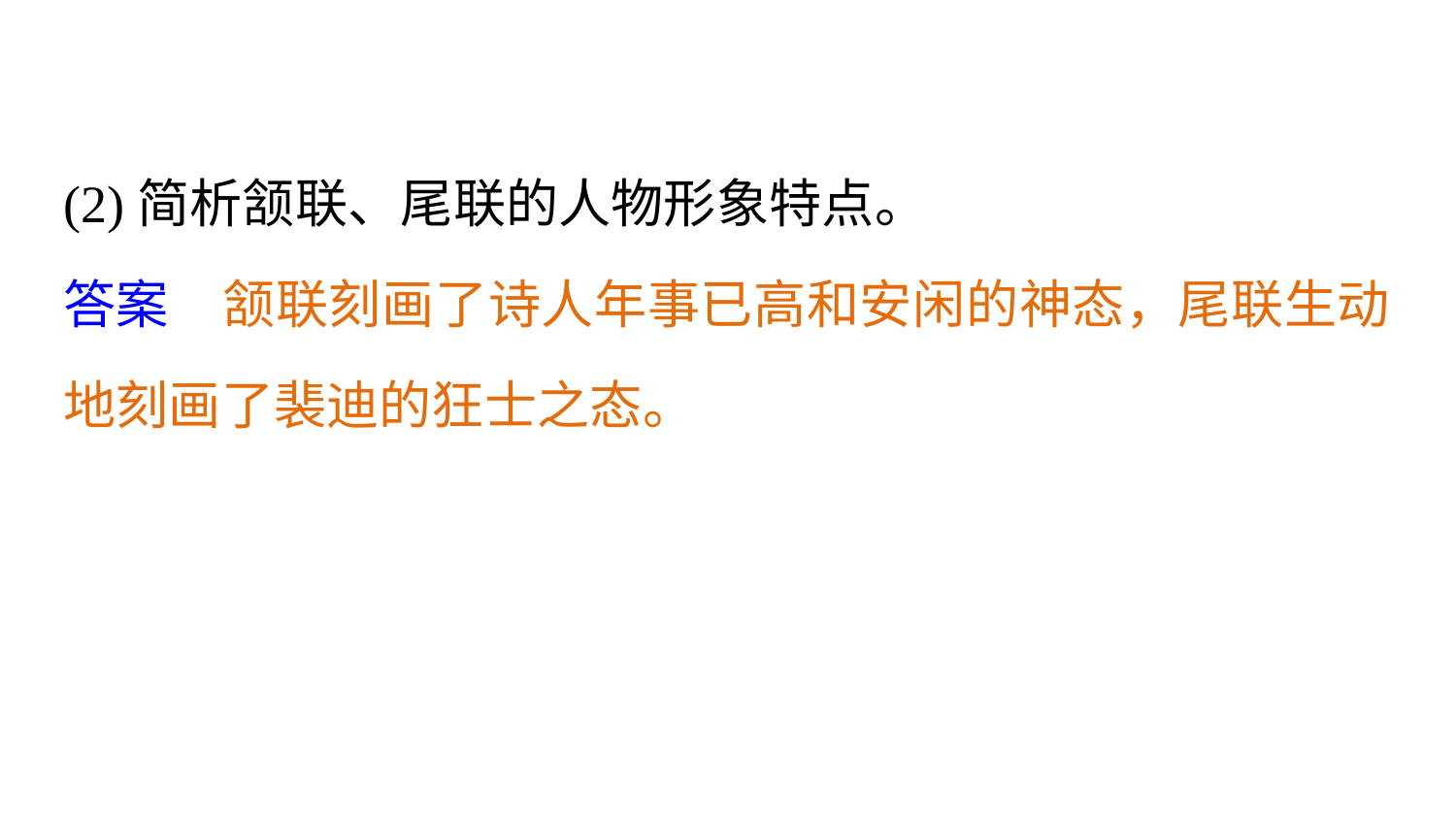

(2)简析颔联、尾联的人物形象特点。
答案　颔联刻画了诗人年事已高和安闲的神态，尾联生动地刻画了裴迪的狂士之态。